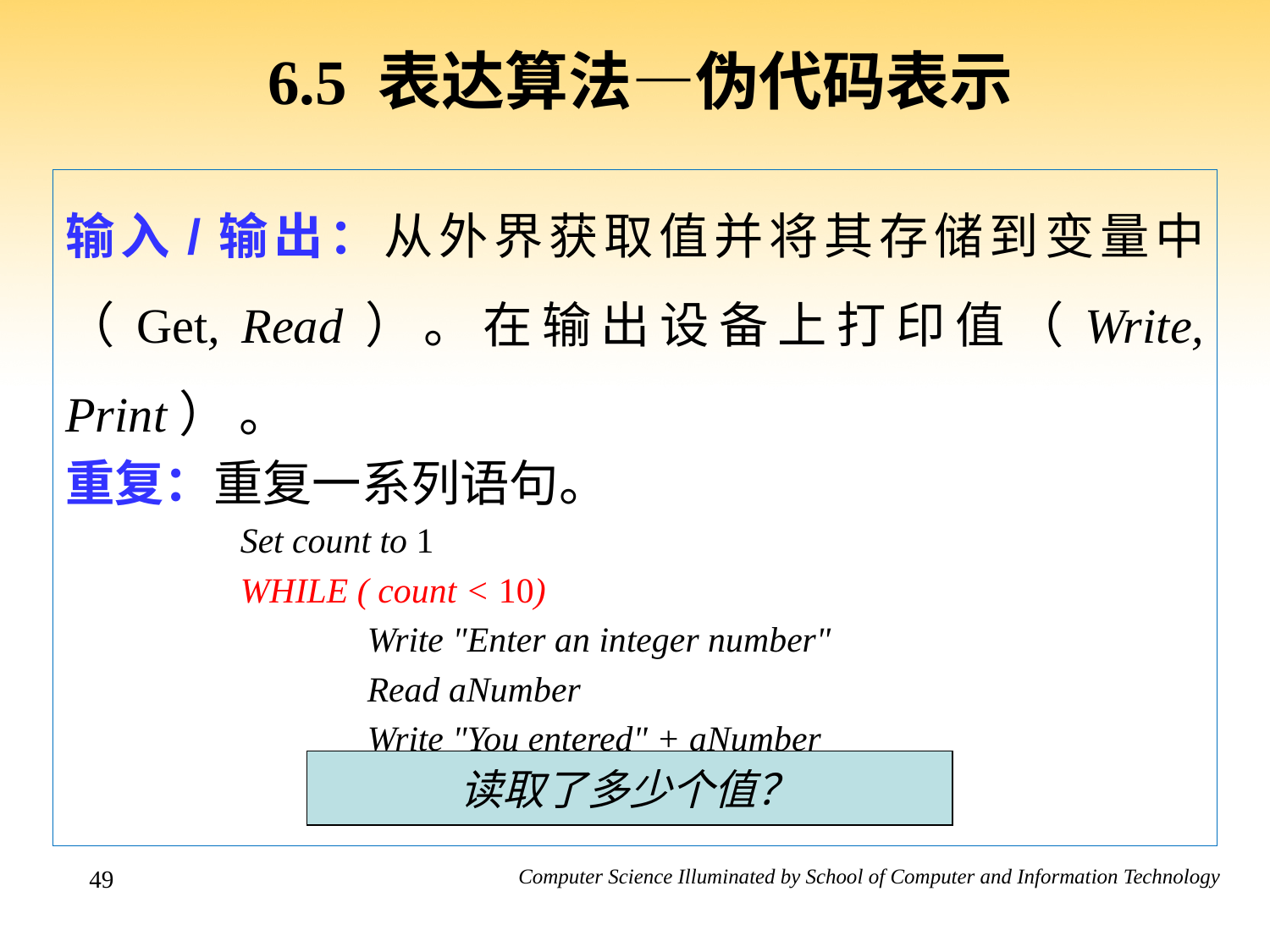

# 6.5 表达算法—伪代码表示
输入/输出：从外界获取值并将其存储到变量中（Get, Read）。在输出设备上打印值（Write, Print） 。
重复：重复一系列语句。
		Set count to 1
		WHILE ( count < 10)
			Write "Enter an integer number"
			Read aNumber
			Write "You entered" + aNumber
			Set count to count + 1

读取了多少个值？
49